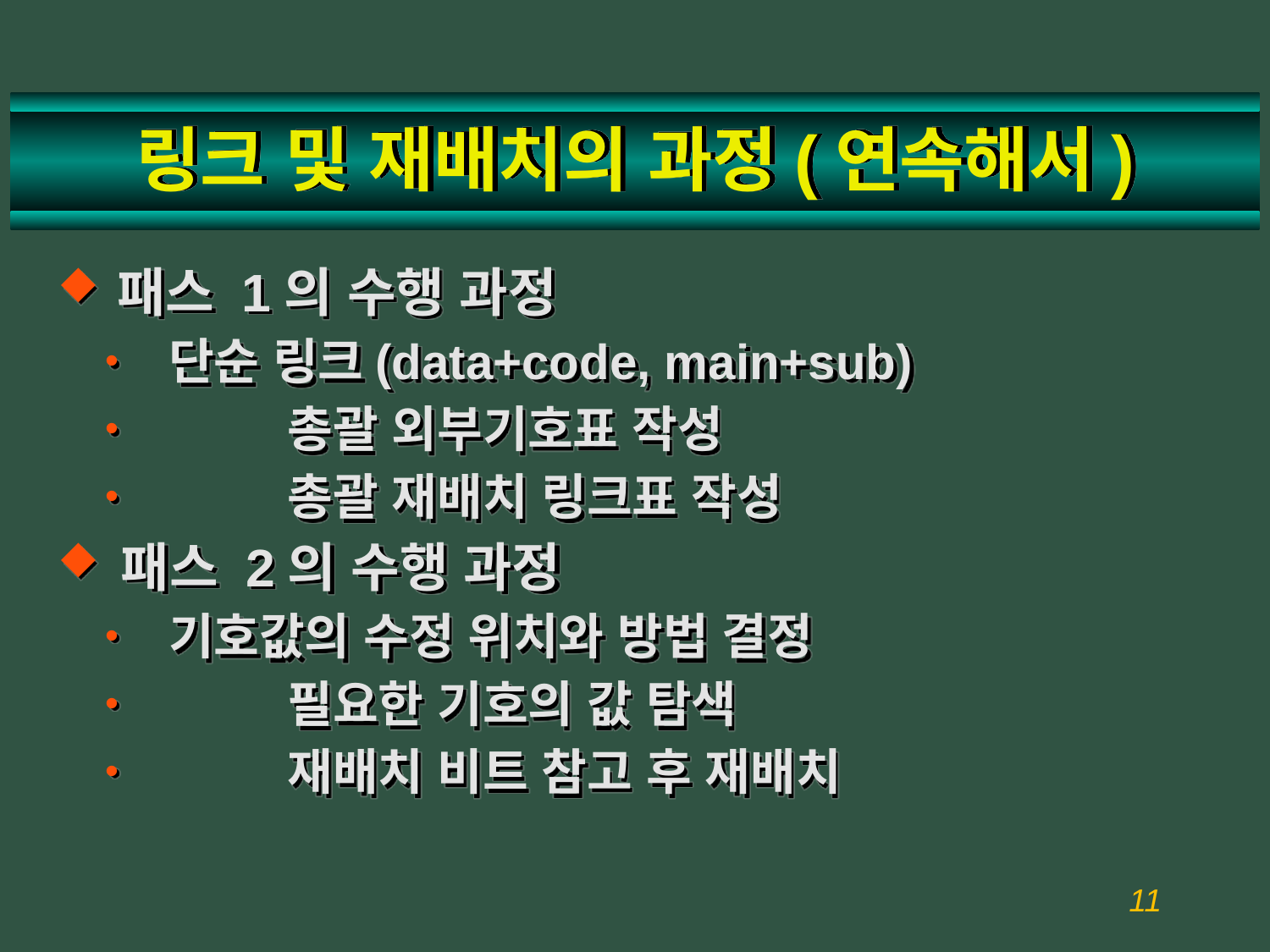

# 링크 및 재배치의 과정(연속해서)
패스 1의 수행 과정
단순 링크(data+code, main+sub)
	총괄 외부기호표 작성
	총괄 재배치 링크표 작성
패스 2의 수행 과정
기호값의 수정 위치와 방법 결정
	필요한 기호의 값 탐색
	재배치 비트 참고 후 재배치
11